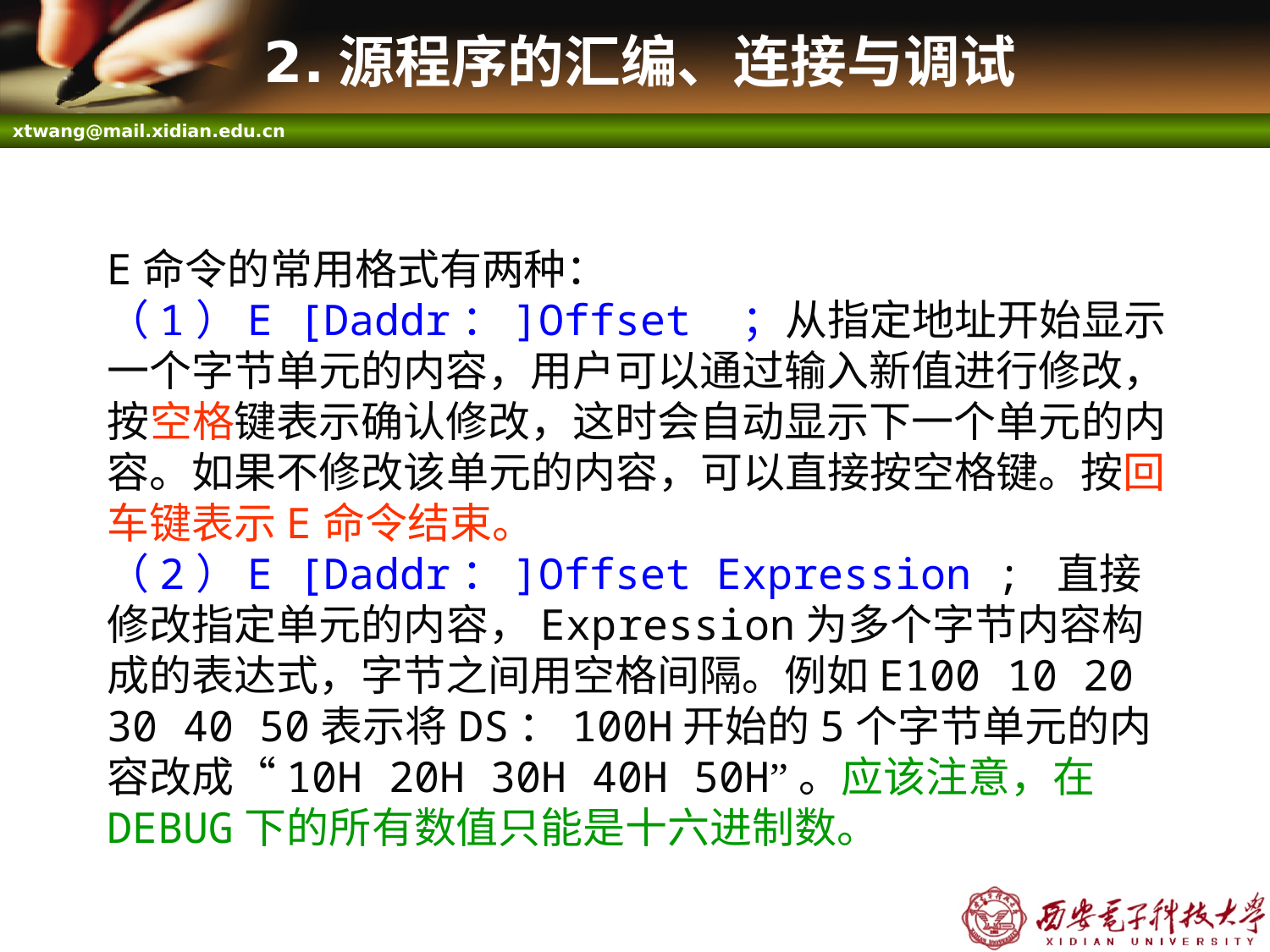

# 2.源程序的汇编、连接与调试
E命令的常用格式有两种：
（1）E [Daddr：]Offset	；从指定地址开始显示一个字节单元的内容，用户可以通过输入新值进行修改，按空格键表示确认修改，这时会自动显示下一个单元的内容。如果不修改该单元的内容，可以直接按空格键。按回车键表示E命令结束。
（2）E [Daddr：]Offset Expression	; 直接修改指定单元的内容，Expression为多个字节内容构成的表达式，字节之间用空格间隔。例如E100 10 20 30 40 50表示将DS：100H开始的5个字节单元的内容改成“10H 20H 30H 40H 50H”。应该注意，在DEBUG下的所有数值只能是十六进制数。